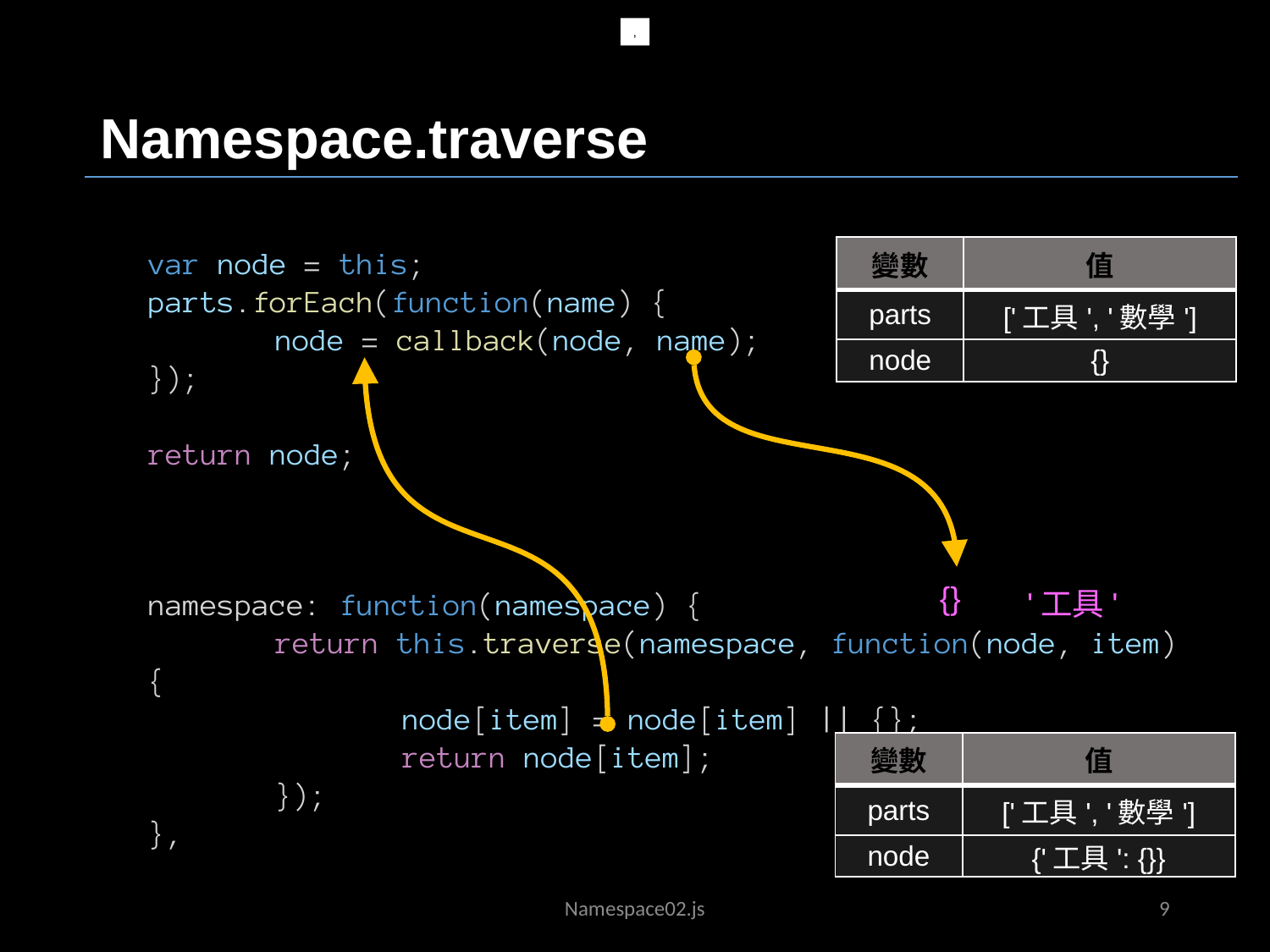

,
Namespace.traverse

var node = this;
parts.forEach(function(name) {
	node = callback(node, name);
});
return node;
| 變數 | 值 |
| --- | --- |
| parts | ['工具', '數學'] |
| node | {} |
{}
'工具'
namespace: function(namespace) {
	return this.traverse(namespace, function(node, item) {
		node[item] = node[item] || {};
		return node[item];
	});
},
| 變數 | 值 |
| --- | --- |
| parts | ['工具', '數學'] |
| node | {'工具': {}} |
JavaScriptObjects02.js
Namespace02.js
9